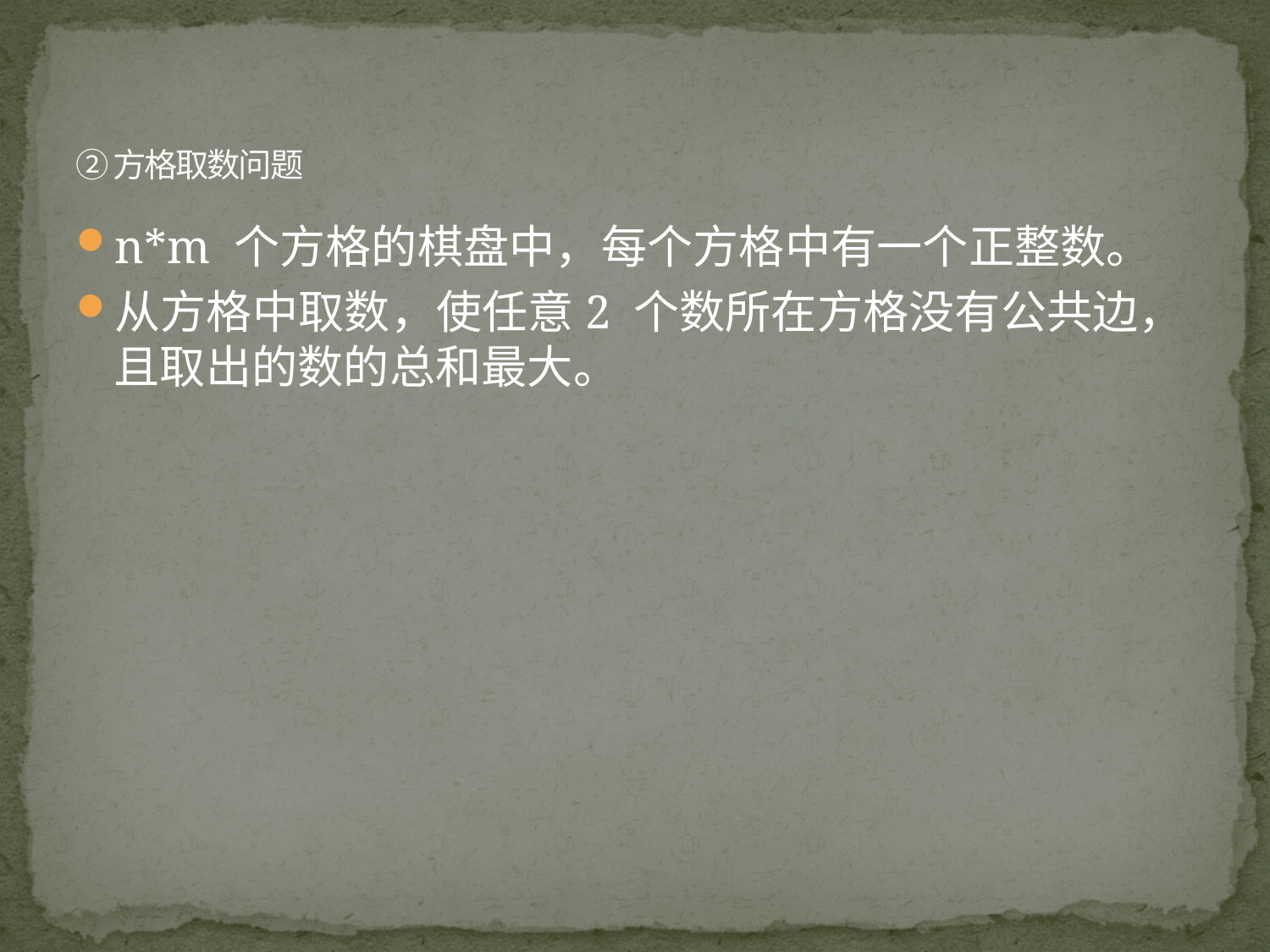

# ②方格取数问题
n*m 个方格的棋盘中，每个方格中有一个正整数。
从方格中取数，使任意2 个数所在方格没有公共边，且取出的数的总和最大。